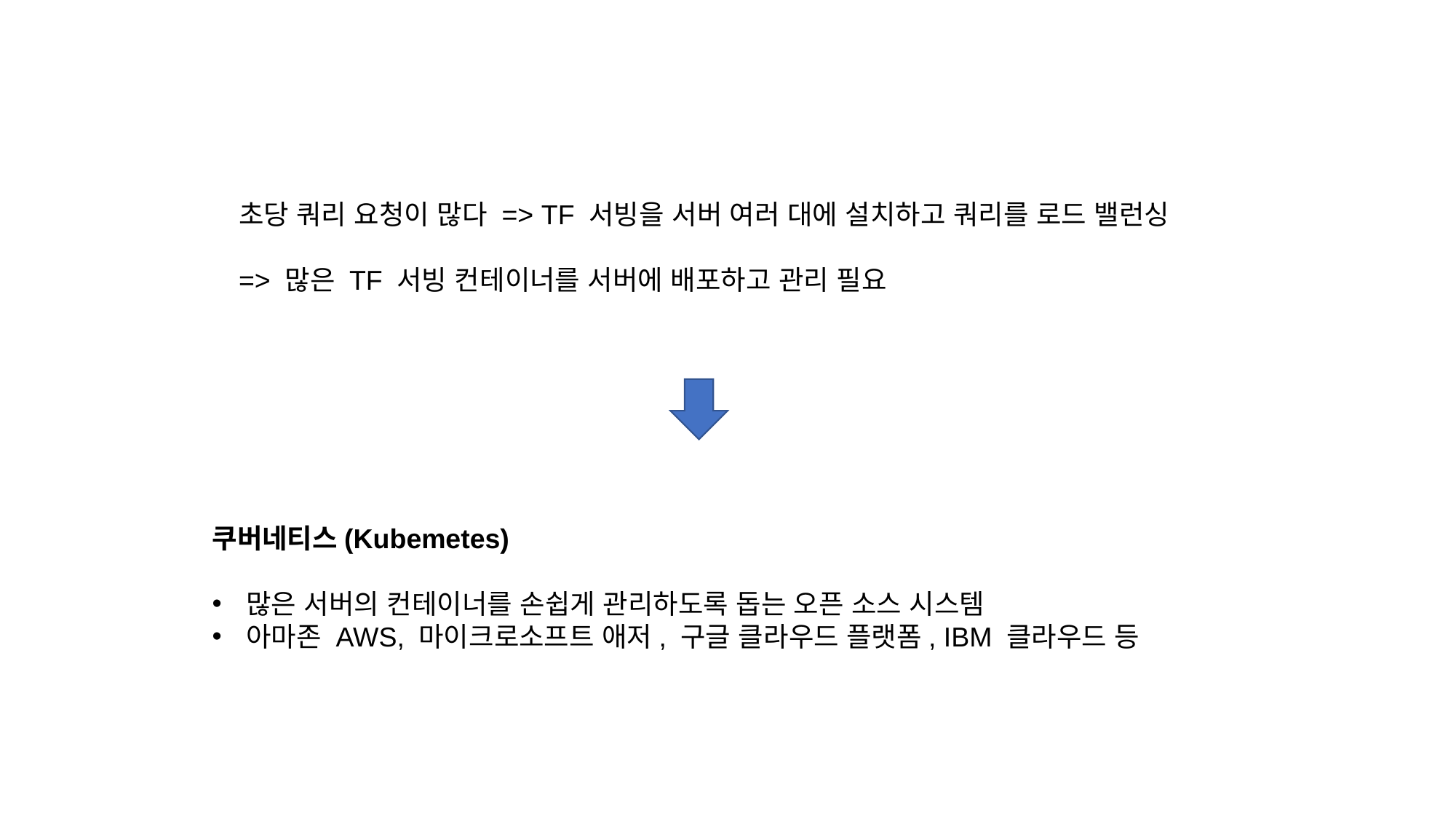

초당 쿼리 요청이 많다 => TF 서빙을 서버 여러 대에 설치하고 쿼리를 로드 밸런싱

=> 많은 TF 서빙 컨테이너를 서버에 배포하고 관리 필요

쿠버네티스(Kubemetes)

많은 서버의 컨테이너를 손쉽게 관리하도록 돕는 오픈 소스 시스템
아마존 AWS, 마이크로소프트 애저, 구글 클라우드 플랫폼, IBM 클라우드 등